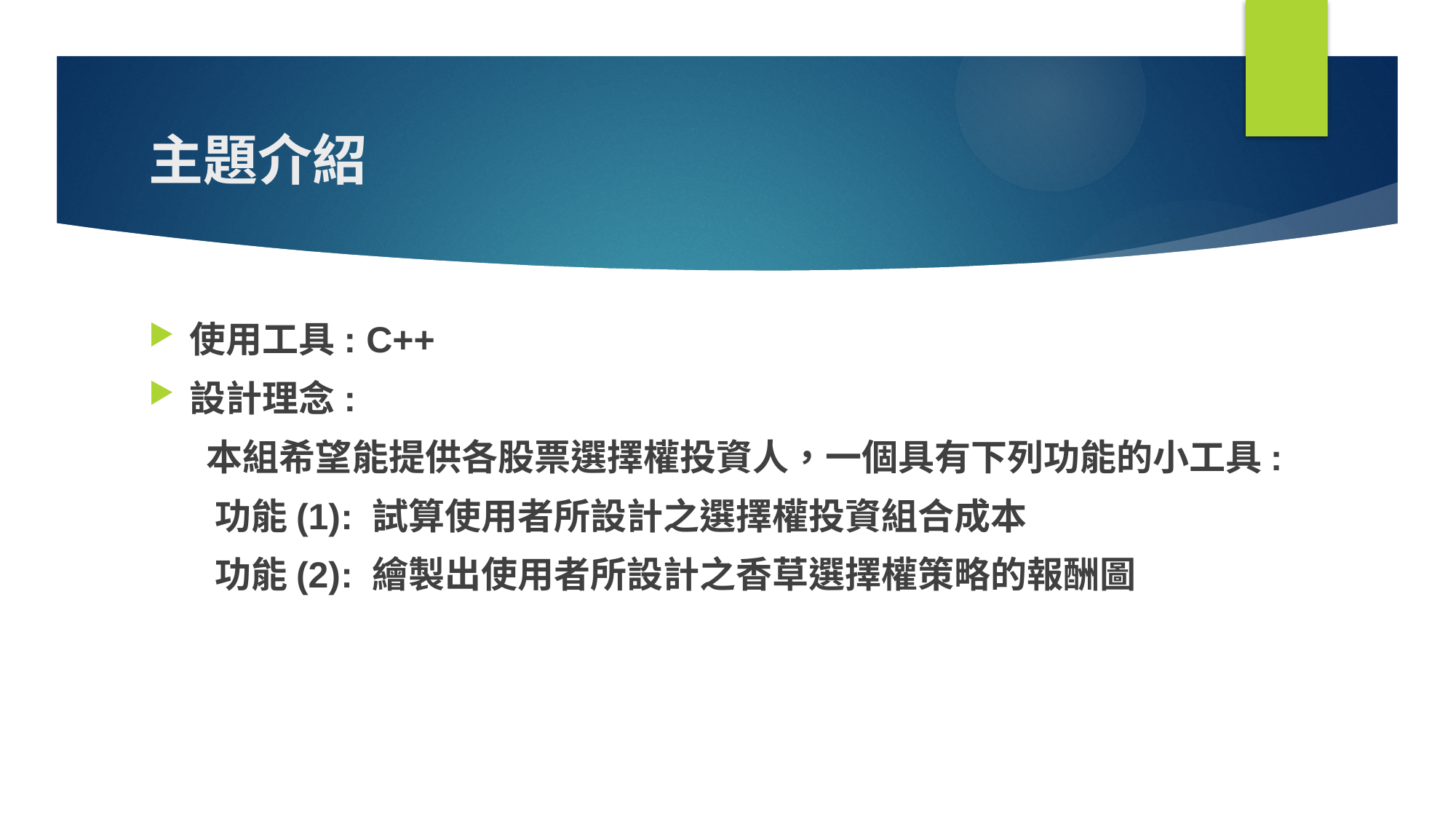

# 主題介紹
使用工具: C++
設計理念:
      本組希望能提供各股票選擇權投資人，一個具有下列功能的小工具:
       功能(1): 試算使用者所設計之選擇權投資組合成本
       功能(2): 繪製出使用者所設計之香草選擇權策略的報酬圖